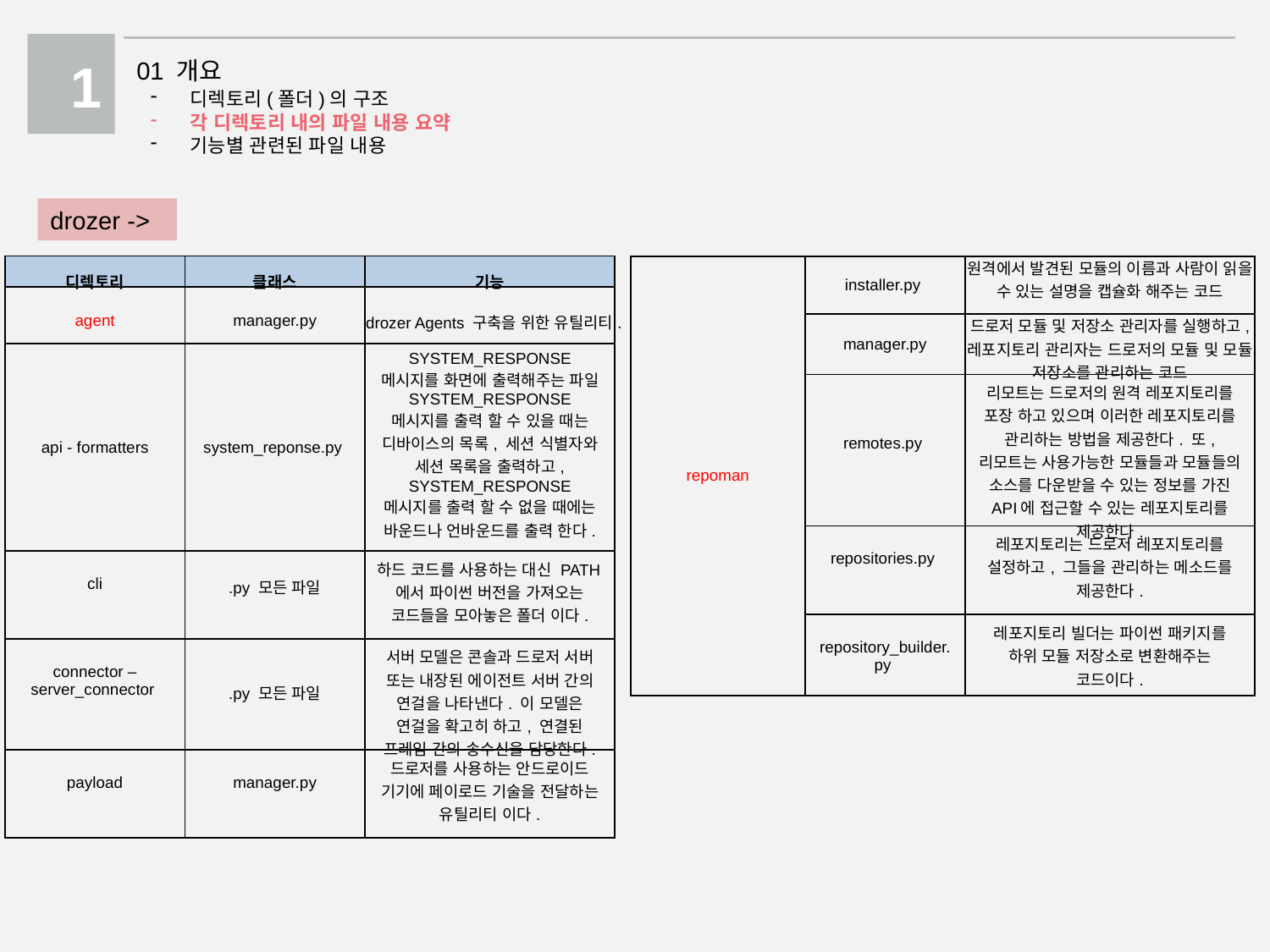

1
01 개요
디렉토리(폴더)의 구조
각 디렉토리 내의 파일 내용 요약
기능별 관련된 파일 내용

drozer ->
| 디렉토리 | 클래스 | 기능 |
| --- | --- | --- |
| agent | manager.py | drozer Agents 구축을 위한 유틸리티. |
| api - formatters | system\_reponse.py | SYSTEM\_RESPONSE 메시지를 화면에 출력해주는 파일 SYSTEM\_RESPONSE 메시지를 출력 할 수 있을 때는 디바이스의 목록, 세션 식별자와 세션 목록을 출력하고, SYSTEM\_RESPONSE 메시지를 출력 할 수 없을 때에는 바운드나 언바운드를 출력 한다. |
| cli | .py 모든 파일 | 하드 코드를 사용하는 대신 PATH에서 파이썬 버전을 가져오는 코드들을 모아놓은 폴더 이다. |
| connector – server\_connector | .py 모든 파일 | 서버 모델은 콘솔과 드로저 서버 또는 내장된 에이전트 서버 간의 연걸을 나타낸다. 이 모델은 연걸을 확고히 하고, 연결된 프레임 간의 송수신을 담당한다. |
| payload | manager.py | 드로저를 사용하는 안드로이드 기기에 페이로드 기술을 전달하는 유틸리티 이다. |
| repoman | installer.py | 원격에서 발견된 모듈의 이름과 사람이 읽을 수 있는 설명을 캡슐화 해주는 코드 |
| --- | --- | --- |
|  | manager.py | 드로저 모듈 및 저장소 관리자를 실행하고, 레포지토리 관리자는 드로저의 모듈 및 모듈 저장소를 관리하는 코드 |
|  | remotes.py | 리모트는 드로저의 원격 레포지토리를 포장 하고 있으며 이러한 레포지토리를 관리하는 방법을 제공한다. 또, 리모트는 사용가능한 모듈들과 모듈들의 소스를 다운받을 수 있는 정보를 가진 API에 접근할 수 있는 레포지토리를 제공한다. |
|  | repositories.py | 레포지토리는 드로저 레포지토리를 설정하고, 그들을 관리하는 메소드를 제공한다. |
|  | repository\_builder.py | 레포지토리 빌더는 파이썬 패키지를 하위 모듈 저장소로 변환해주는 코드이다. |